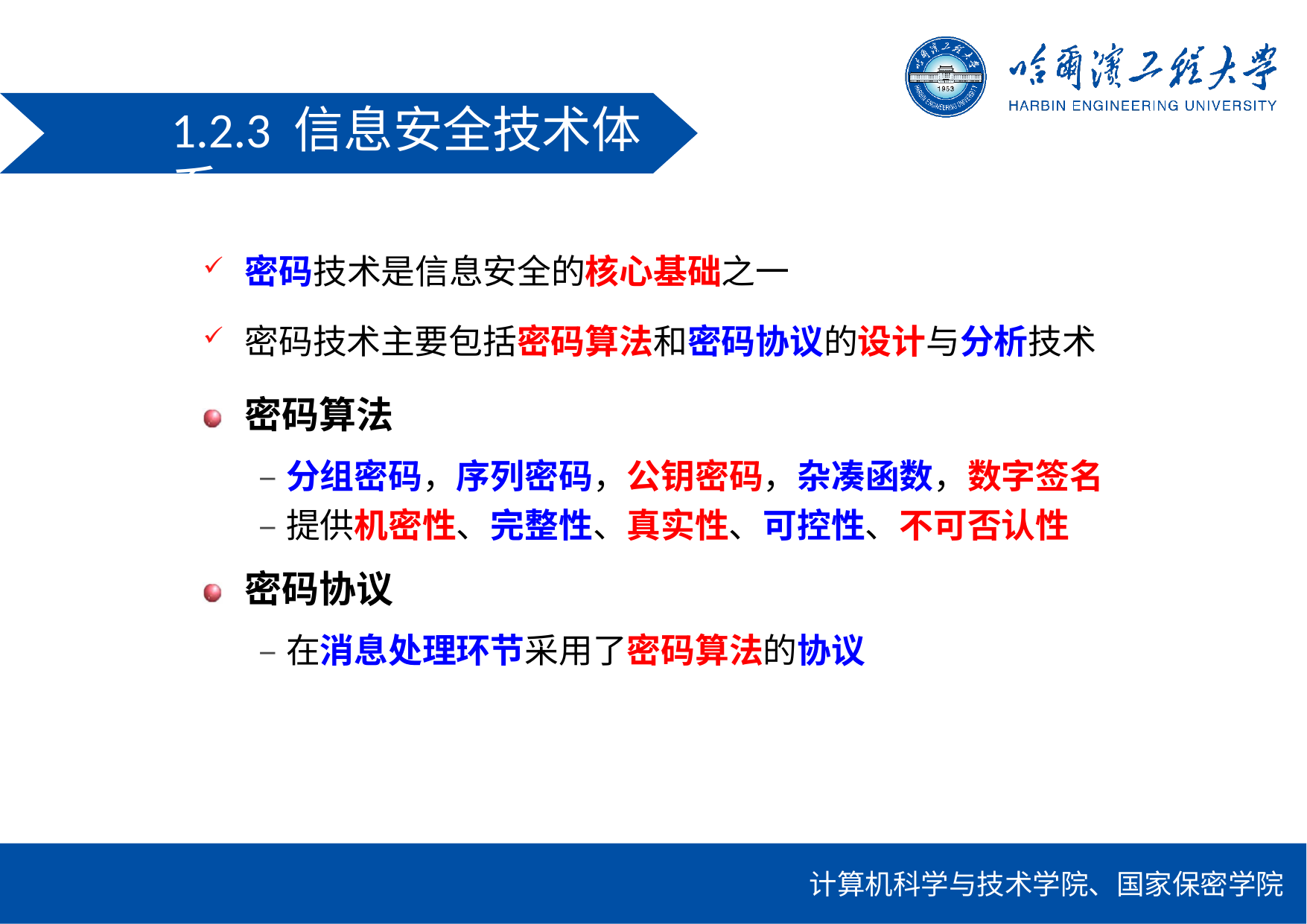

1.2.3 信息安全技术体系
密码技术是信息安全的核心基础之一
密码技术主要包括密码算法和密码协议的设计与分析技术
密码算法
–分组密码，序列密码，公钥密码，杂凑函数，数字签名
–提供机密性、完整性、真实性、可控性、不可否认性
密码协议
–在消息处理环节采用了密码算法的协议